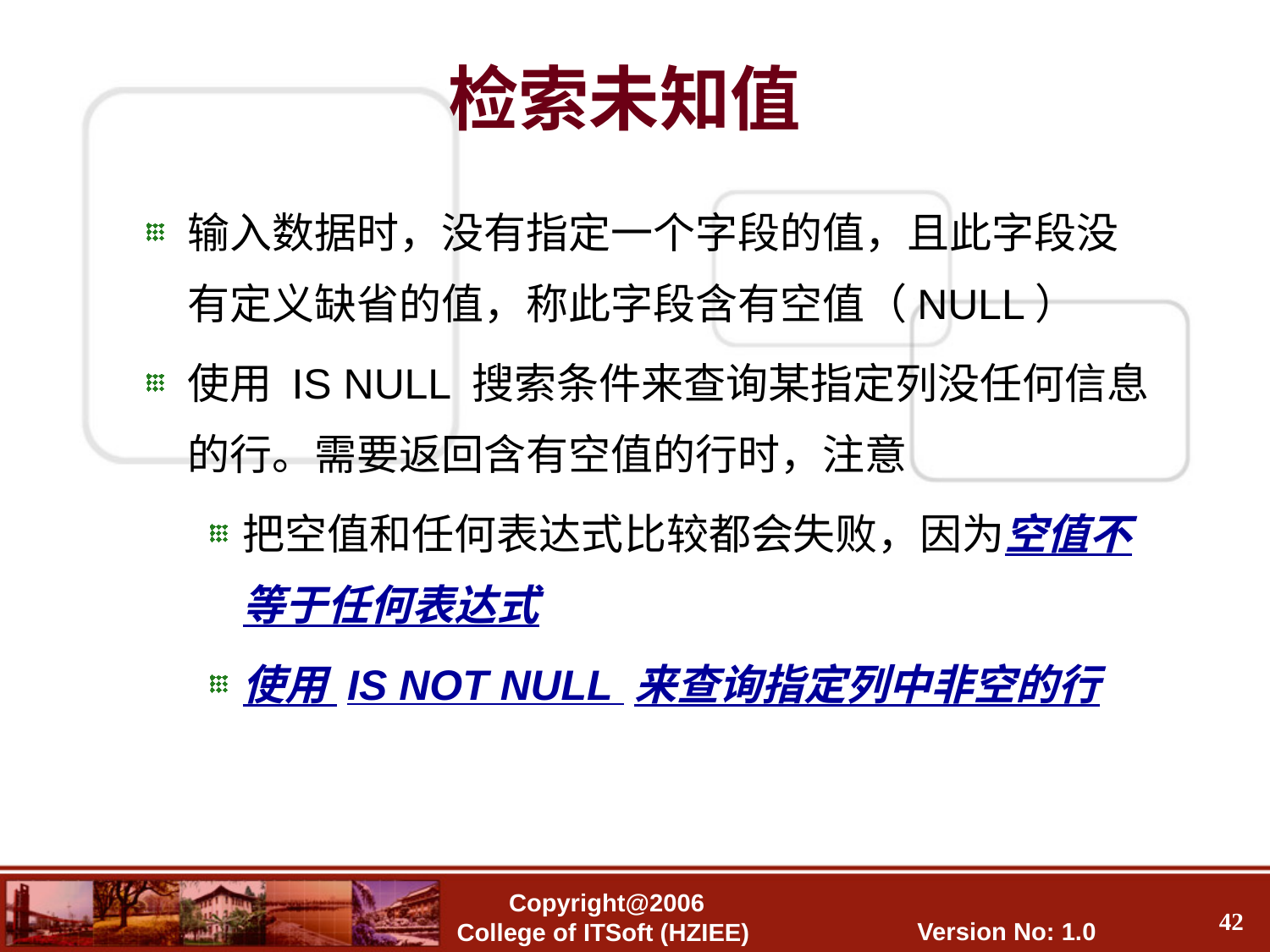

检索未知值
输入数据时，没有指定一个字段的值，且此字段没有定义缺省的值，称此字段含有空值（NULL）
使用 IS NULL 搜索条件来查询某指定列没任何信息的行。需要返回含有空值的行时，注意
把空值和任何表达式比较都会失败，因为空值不等于任何表达式
使用 IS NOT NULL 来查询指定列中非空的行